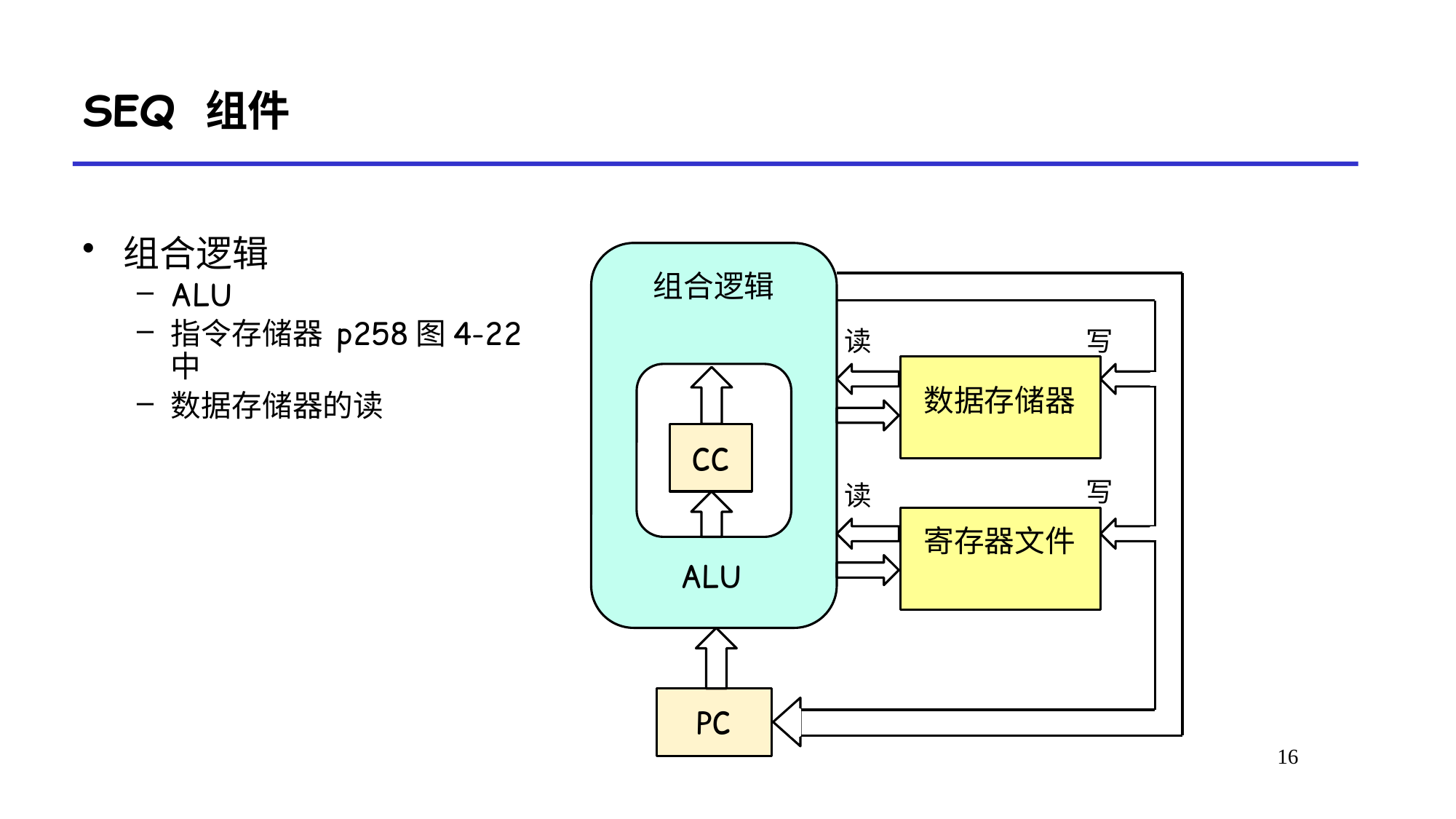

# SEQ 组件
组合逻辑
ALU
指令存储器 p258图4-22中
数据存储器的读

组合逻辑

ALU
读
写

数据存储器

CC
写
读

寄存器文件

PC
16